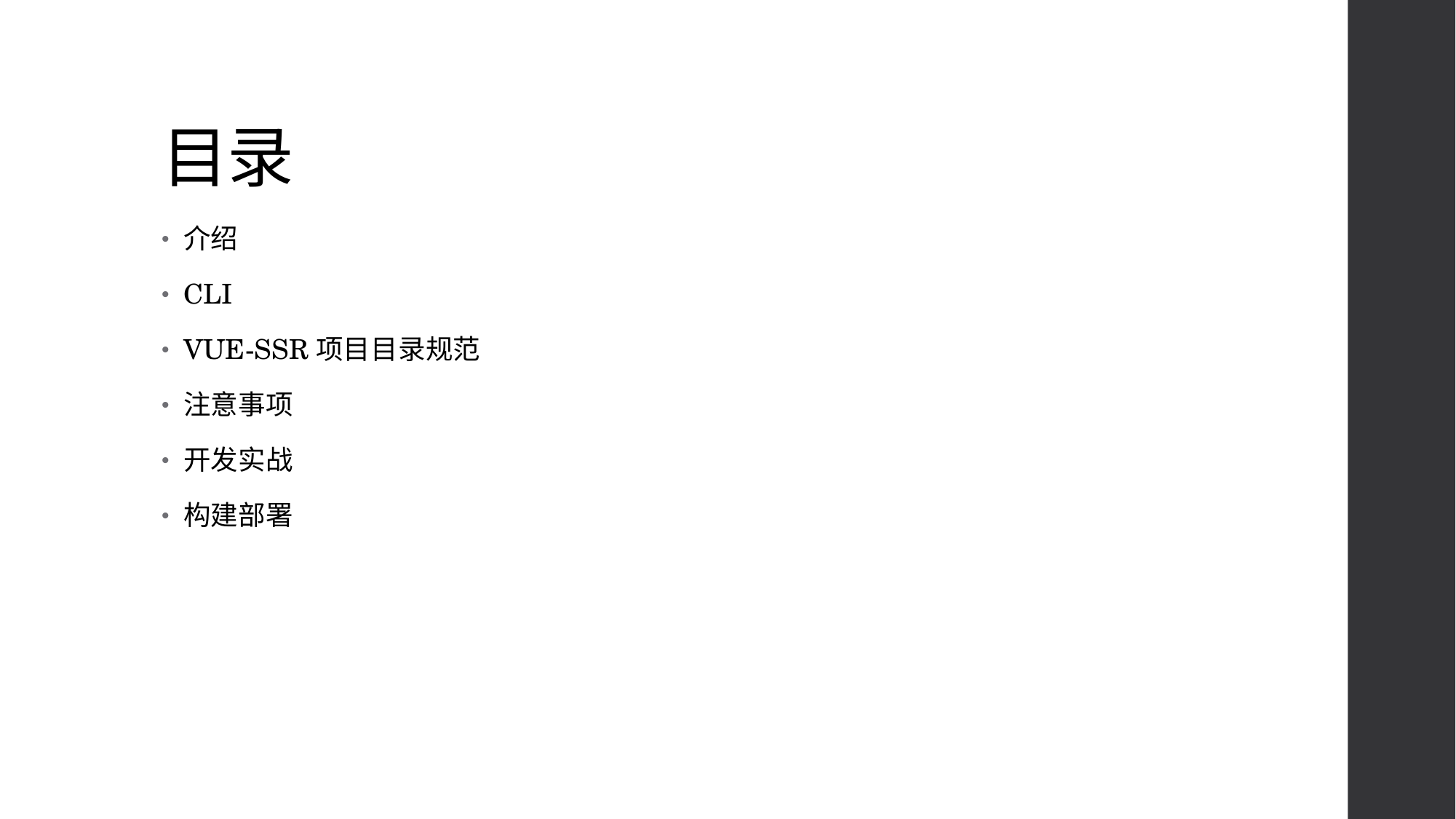

# 目录
介绍
CLI
VUE-SSR项目目录规范
注意事项
开发实战
构建部署